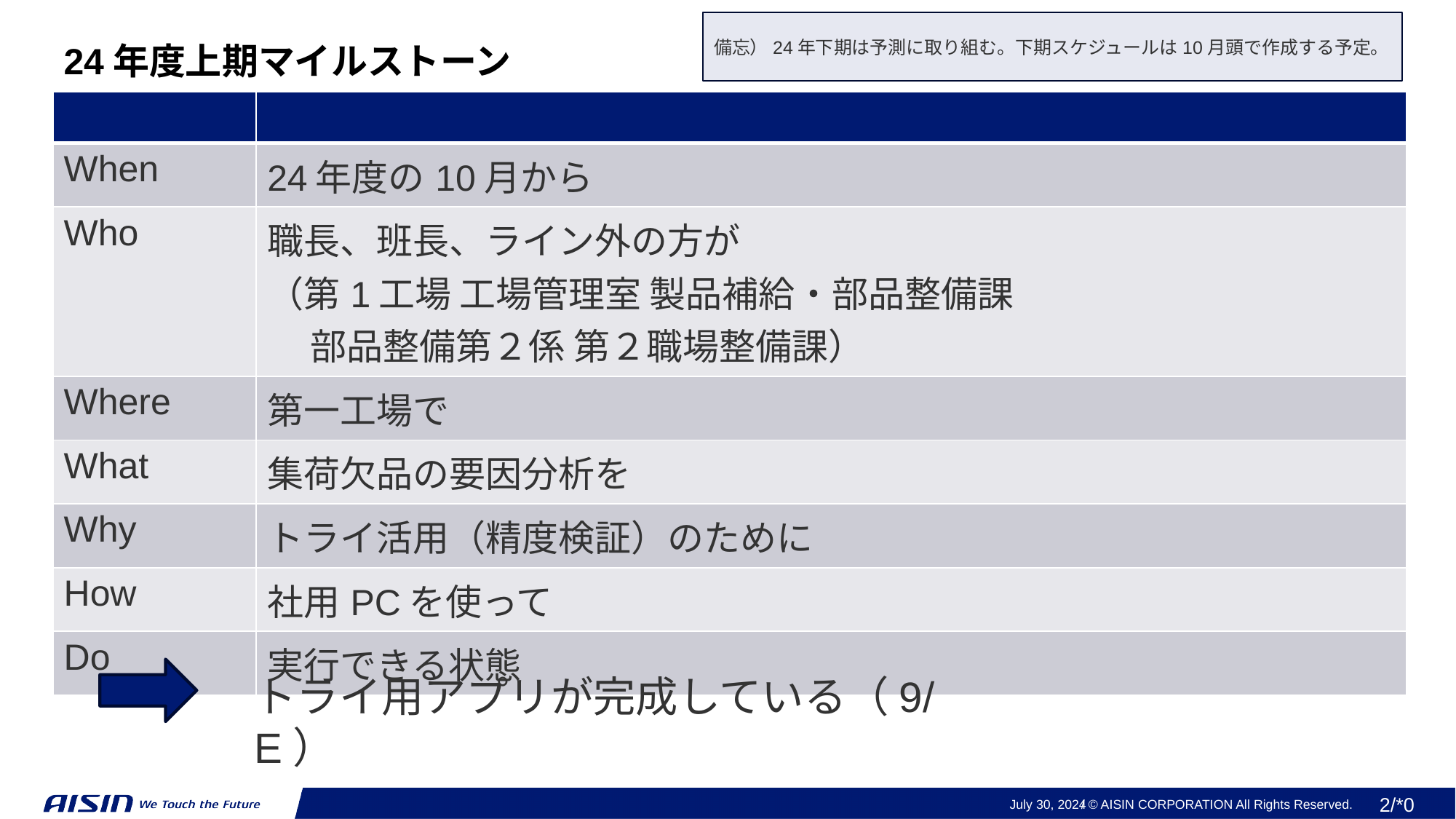

備忘）24年下期は予測に取り組む。下期スケジュールは10月頭で作成する予定。
24年度上期マイルストーン
|  |  |
| --- | --- |
| When | 24年度の10月から |
| Who | 職長、班長、ライン外の方が （第1工場 工場管理室 製品補給・部品整備課 部品整備第２係 第２職場整備課） |
| Where | 第一工場で |
| What | 集荷欠品の要因分析を |
| Why | トライ活用（精度検証）のために |
| How | 社用PCを使って |
| Do | 実行できる状態 |

トライ用アプリが完成している（9/E）
July 30, 2024